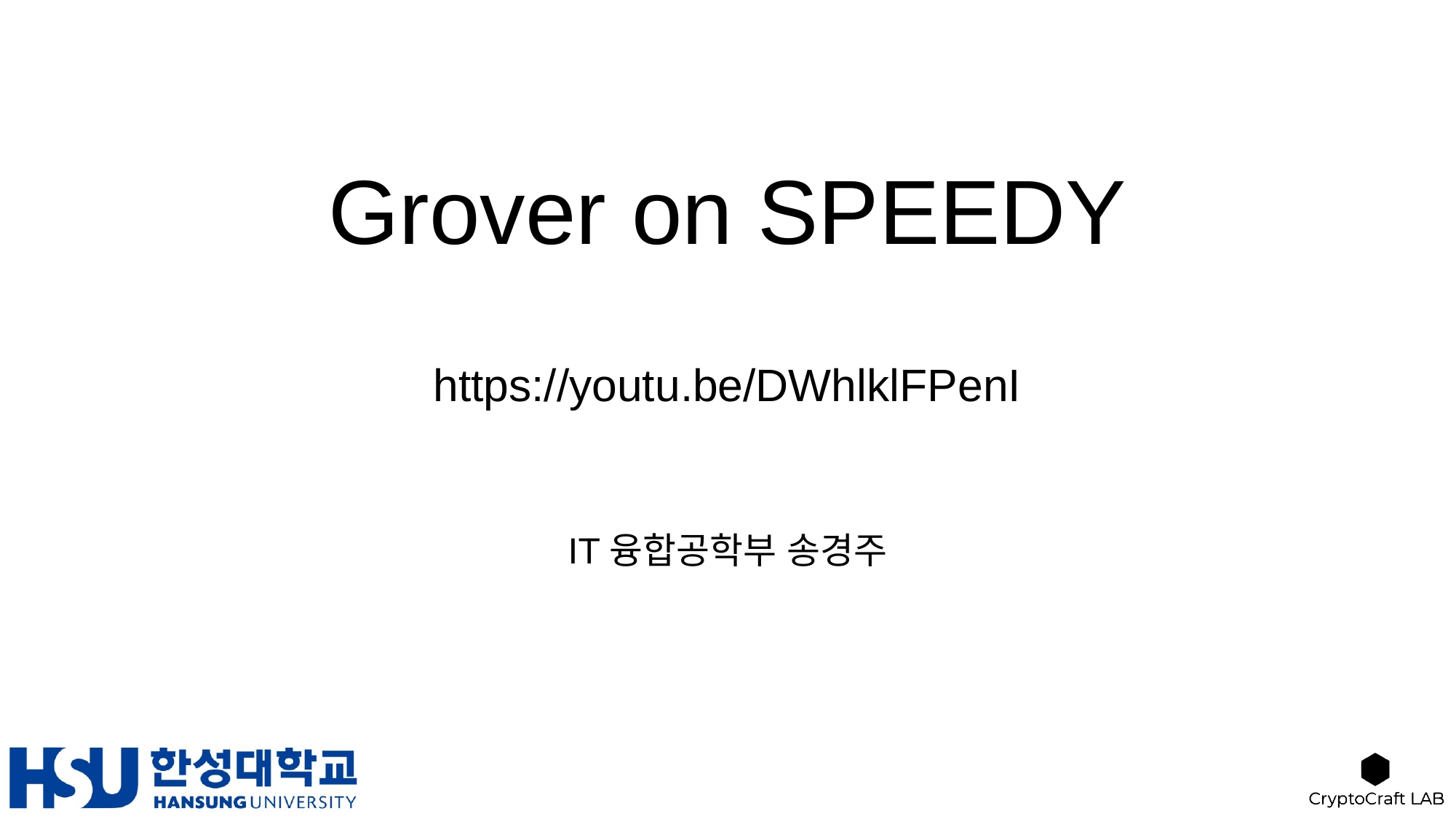

# Grover on SPEEDY https://youtu.be/DWhlklFPenI
IT융합공학부 송경주